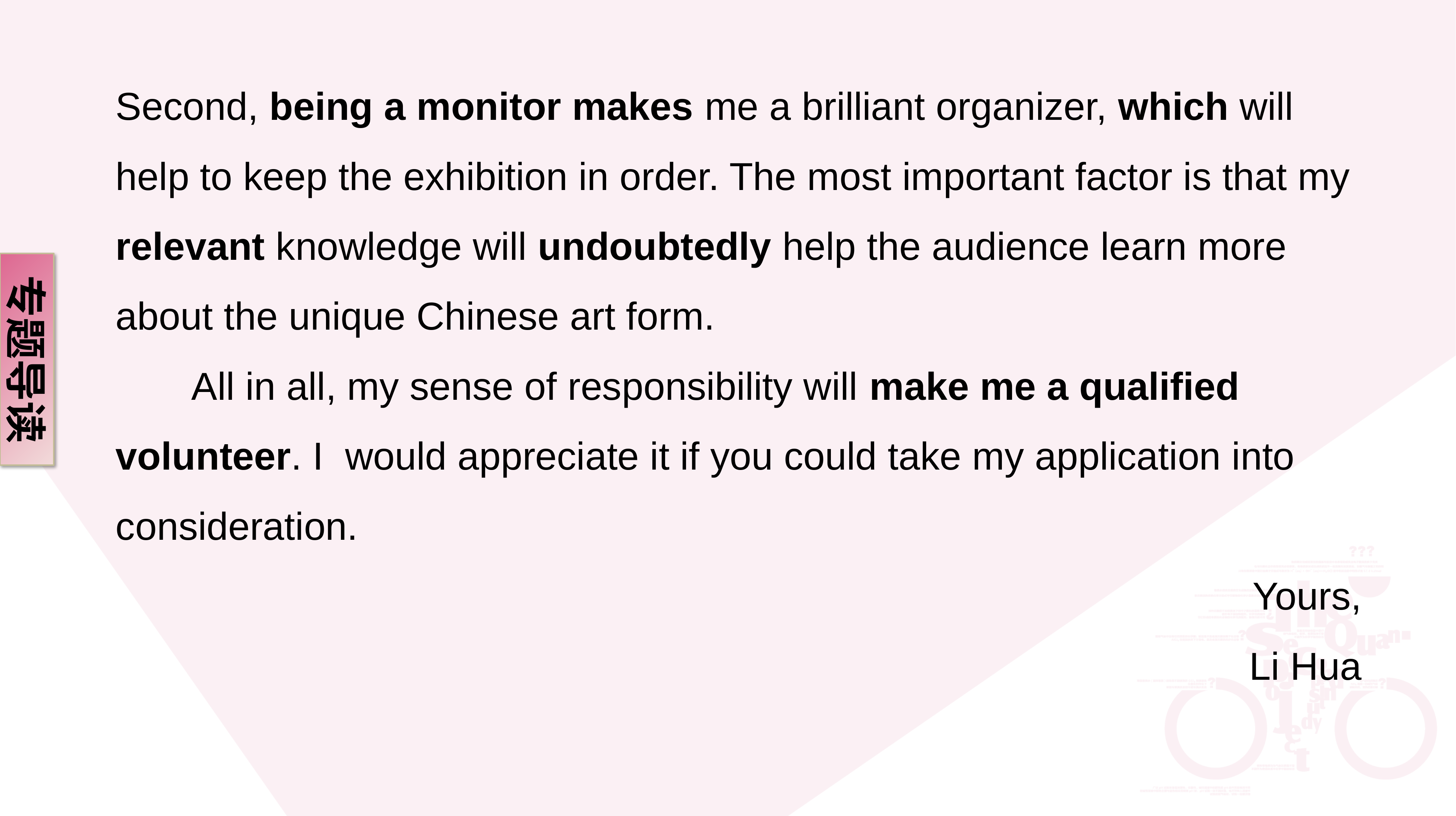

Second, being a monitor makes me a brilliant organizer, which will help to keep the exhibition in order. The most important factor is that my relevant knowledge will undoubtedly help the audience learn more about the unique Chinese art form.
       All in all, my sense of responsibility will make me a qualified volunteer. I  would appreciate it if you could take my application into consideration.
Yours,
Li Hua
专题导读